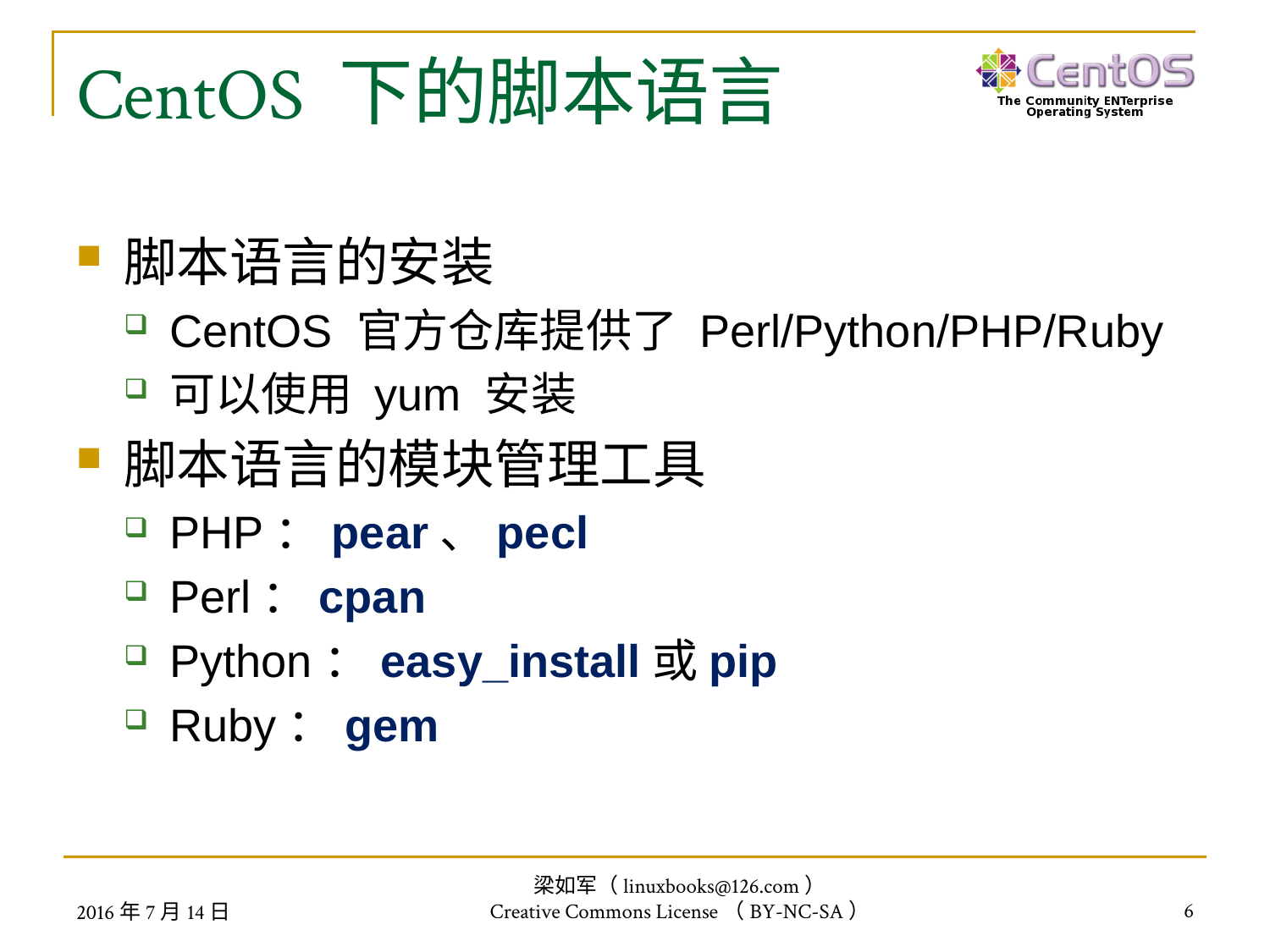

# CentOS 下的脚本语言
脚本语言的安装
CentOS 官方仓库提供了 Perl/Python/PHP/Ruby
可以使用 yum 安装
脚本语言的模块管理工具
PHP：pear、pecl
Perl：cpan
Python：easy_install或pip
Ruby：gem
梁如军（linuxbooks@126.com）
Creative Commons License（BY-NC-SA）
2016年7月14日
6